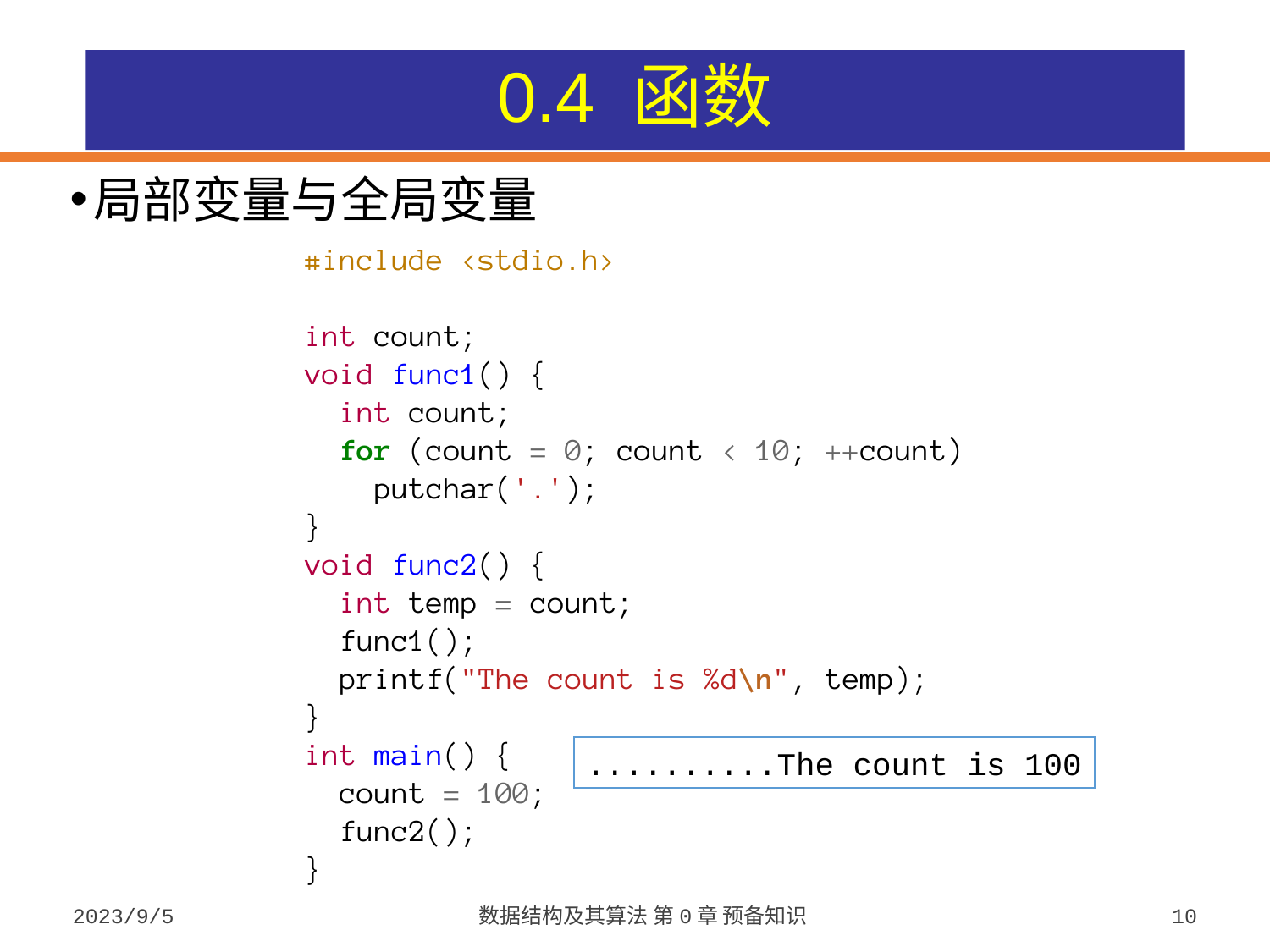

# 0.4 函数
局部变量与全局变量
#include <stdio.h>

int count;
void func1() {
  int count;
  for (count = 0; count < 10; ++count)
    putchar('.');
}
void func2() {
  int temp = count;
  func1();
  printf("The count is %d\n", temp);
}
int main() {
  count = 100;
  func2();
}
..........The count is 100
2023/9/5
数据结构及其算法 第0章 预备知识
10